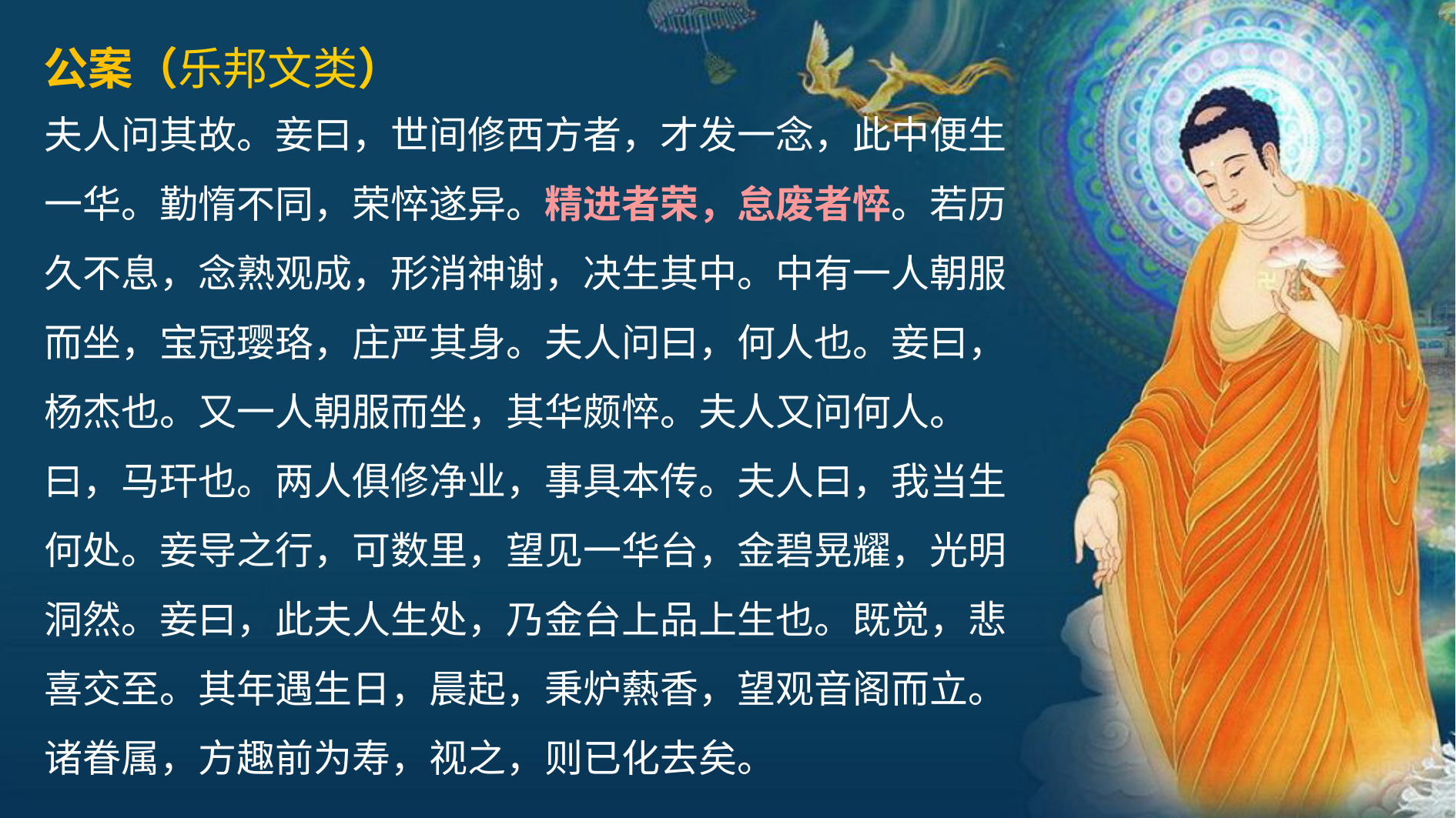

公案（乐邦文类）
夫人问其故。妾曰，世间修西方者，才发一念，此中便生一华。勤惰不同，荣悴遂异。精进者荣，怠废者悴。若历久不息，念熟观成，形消神谢，决生其中。中有一人朝服而坐，宝冠璎珞，庄严其身。夫人问曰，何人也。妾曰，杨杰也。又一人朝服而坐，其华颇悴。夫人又问何人。曰，马玕也。两人俱修净业，事具本传。夫人曰，我当生何处。妾导之行，可数里，望见一华台，金碧晃耀，光明洞然。妾曰，此夫人生处，乃金台上品上生也。既觉，悲喜交至。其年遇生日，晨起，秉炉爇香，望观音阁而立。诸眷属，方趣前为寿，视之，则已化去矣。